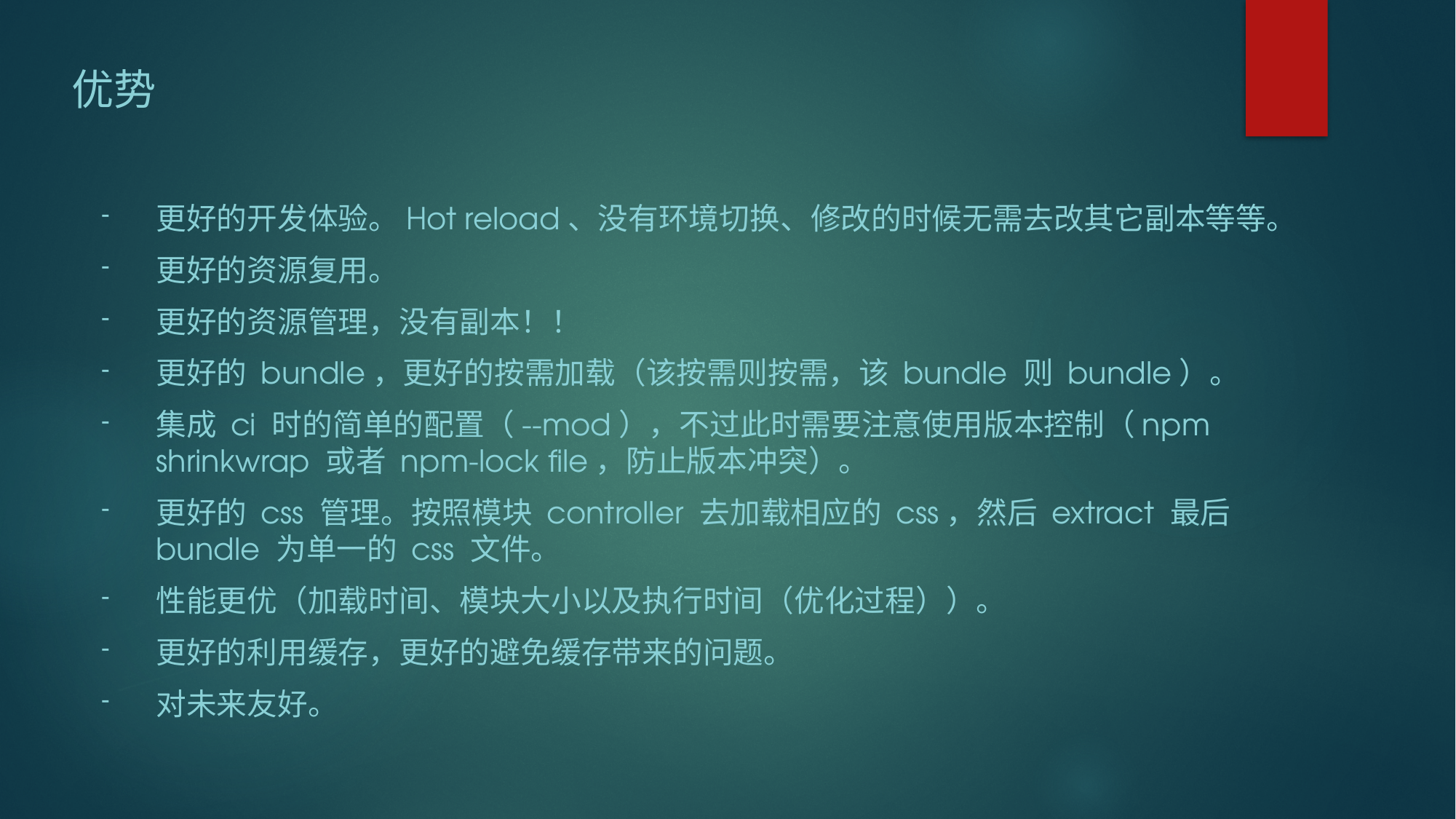

优势
更好的开发体验。Hot reload、没有环境切换、修改的时候无需去改其它副本等等。
更好的资源复用。
更好的资源管理，没有副本！！
更好的 bundle，更好的按需加载（该按需则按需，该 bundle 则 bundle）。
集成 ci 时的简单的配置（--mod），不过此时需要注意使用版本控制（npm shrinkwrap 或者 npm-lock file，防止版本冲突）。
更好的 css 管理。按照模块 controller 去加载相应的 css，然后 extract 最后 bundle 为单一的 css 文件。
性能更优（加载时间、模块大小以及执行时间（优化过程））。
更好的利用缓存，更好的避免缓存带来的问题。
对未来友好。